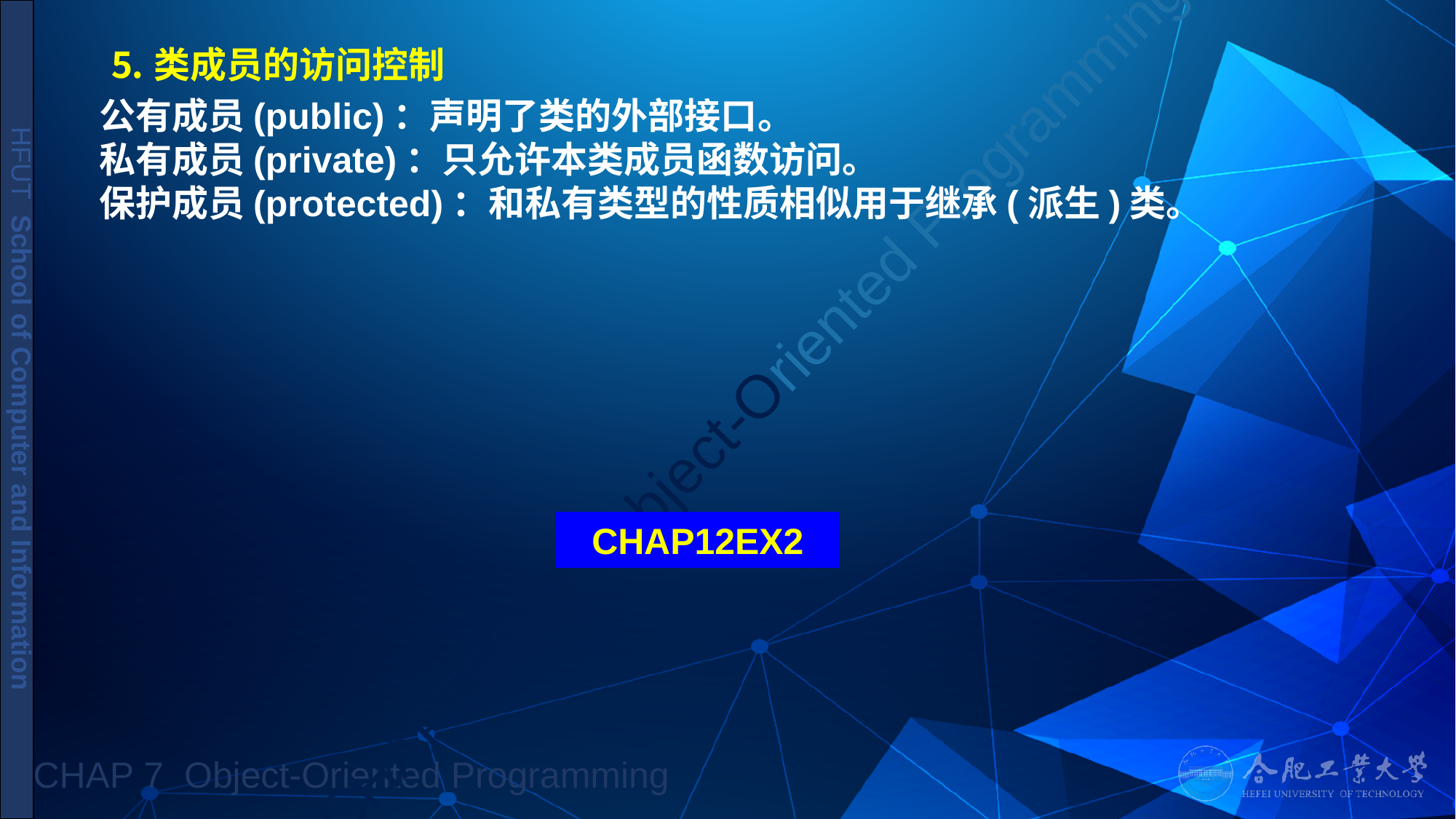

# ⒌类成员的访问控制
公有成员(public)：声明了类的外部接口。
私有成员(private)：只允许本类成员函数访问。
保护成员(protected)：和私有类型的性质相似用于继承(派生)类。
CHAP12EX2